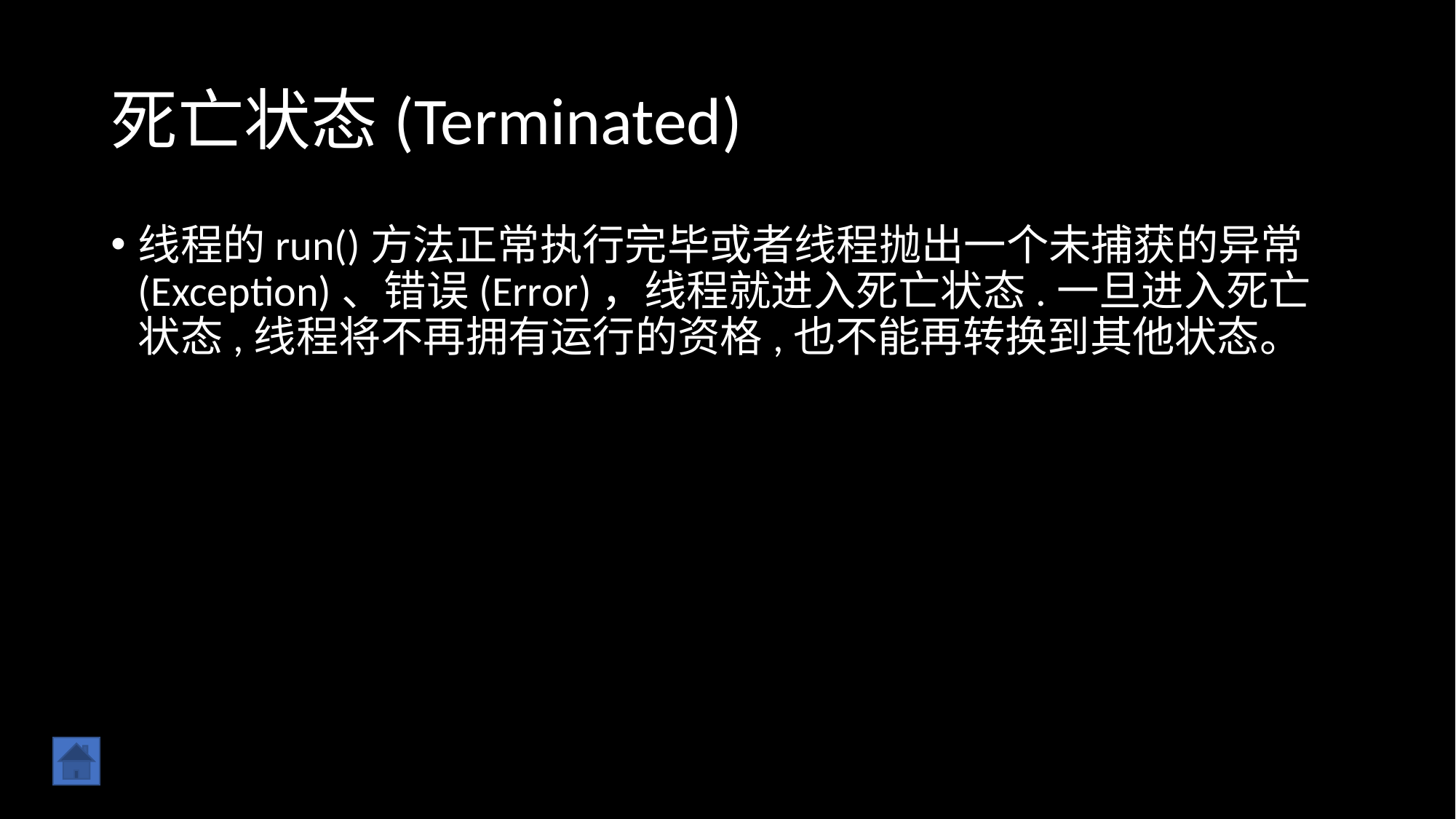

# 死亡状态(Terminated)
线程的run()方法正常执行完毕或者线程抛出一个未捕获的异常(Exception)、错误(Error)，线程就进入死亡状态.一旦进入死亡状态,线程将不再拥有运行的资格,也不能再转换到其他状态。